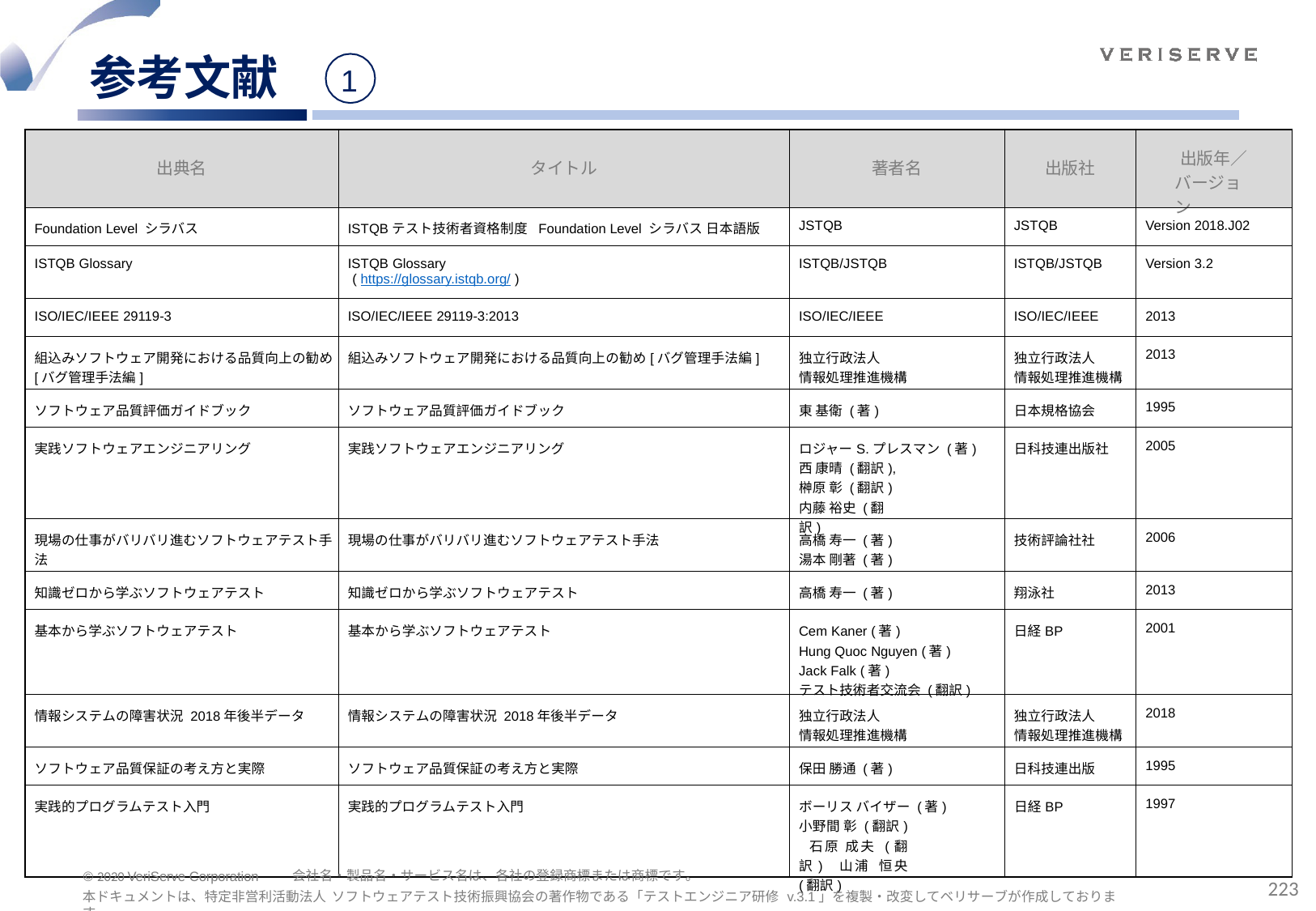

# 参考文献

1

| 出典名 | タイトル | 著者名 | 出版社 | 出版年／ バージョン |
| --- | --- | --- | --- | --- |
| Foundation Level シラバス | ISTQBテスト技術者資格制度 Foundation Level シラバス 日本語版 | JSTQB | JSTQB | Version 2018.J02 |
| ISTQB Glossary | ISTQB Glossary ( https://glossary.istqb.org/ ) | ISTQB/JSTQB | ISTQB/JSTQB | Version 3.2 |
| ISO/IEC/IEEE 29119-3 | ISO/IEC/IEEE 29119-3:2013 | ISO/IEC/IEEE | ISO/IEC/IEEE | 2013 |
| 組込みソフトウェア開発における品質向上の勧め [バグ管理手法編] | 組込みソフトウェア開発における品質向上の勧め[バグ管理手法編] | 独立行政法人 情報処理推進機構 | 独立行政法人 情報処理推進機構 | 2013 |
| ソフトウェア品質評価ガイドブック | ソフトウェア品質評価ガイドブック | 東 基衛 (著) | 日本規格協会 | 1995 |
| 実践ソフトウェアエンジニアリング | 実践ソフトウェアエンジニアリング | ロジャーS.プレスマン (著) 西 康晴 (翻訳), 榊原 彰 (翻訳) 内藤 裕史 (翻訳) | 日科技連出版社 | 2005 |
| 現場の仕事がバリバリ進むソフトウェアテスト手法 | 現場の仕事がバリバリ進むソフトウェアテスト手法 | 高橋 寿一 (著) 湯本 剛著 (著) | 技術評論社社 | 2006 |
| 知識ゼロから学ぶソフトウェアテスト | 知識ゼロから学ぶソフトウェアテスト | 高橋 寿一 (著) | 翔泳社 | 2013 |
| 基本から学ぶソフトウェアテスト | 基本から学ぶソフトウェアテスト | Cem Kaner (著) Hung Quoc Nguyen (著) Jack Falk (著) テスト技術者交流会 (翻訳) | 日経BP | 2001 |
| 情報システムの障害状況 2018年後半データ | 情報システムの障害状況 2018年後半データ | 独立行政法人 情報処理推進機構 | 独立行政法人 情報処理推進機構 | 2018 |
| ソフトウェア品質保証の考え方と実際 | ソフトウェア品質保証の考え方と実際 | 保田 勝通 (著) | 日科技連出版 | 1995 |
| 実践的プログラムテスト入門 | 実践的プログラムテスト入門 | ボーリス バイザー (著) 小野間 彰 (翻訳) 石原 成夫 (翻訳) 山浦 恒央 (翻訳) | 日経BP | 1997 |
会社名・製品名・サービス名は、各社の登録商標または商標です。
© 2020 VeriServe Corporation
223
本ドキュメントは、特定非営利活動法人 ソフトウェアテスト技術振興協会の著作物である「テストエンジニア研修 v.3.1」を複製・改変してベリサーブが作成しております。